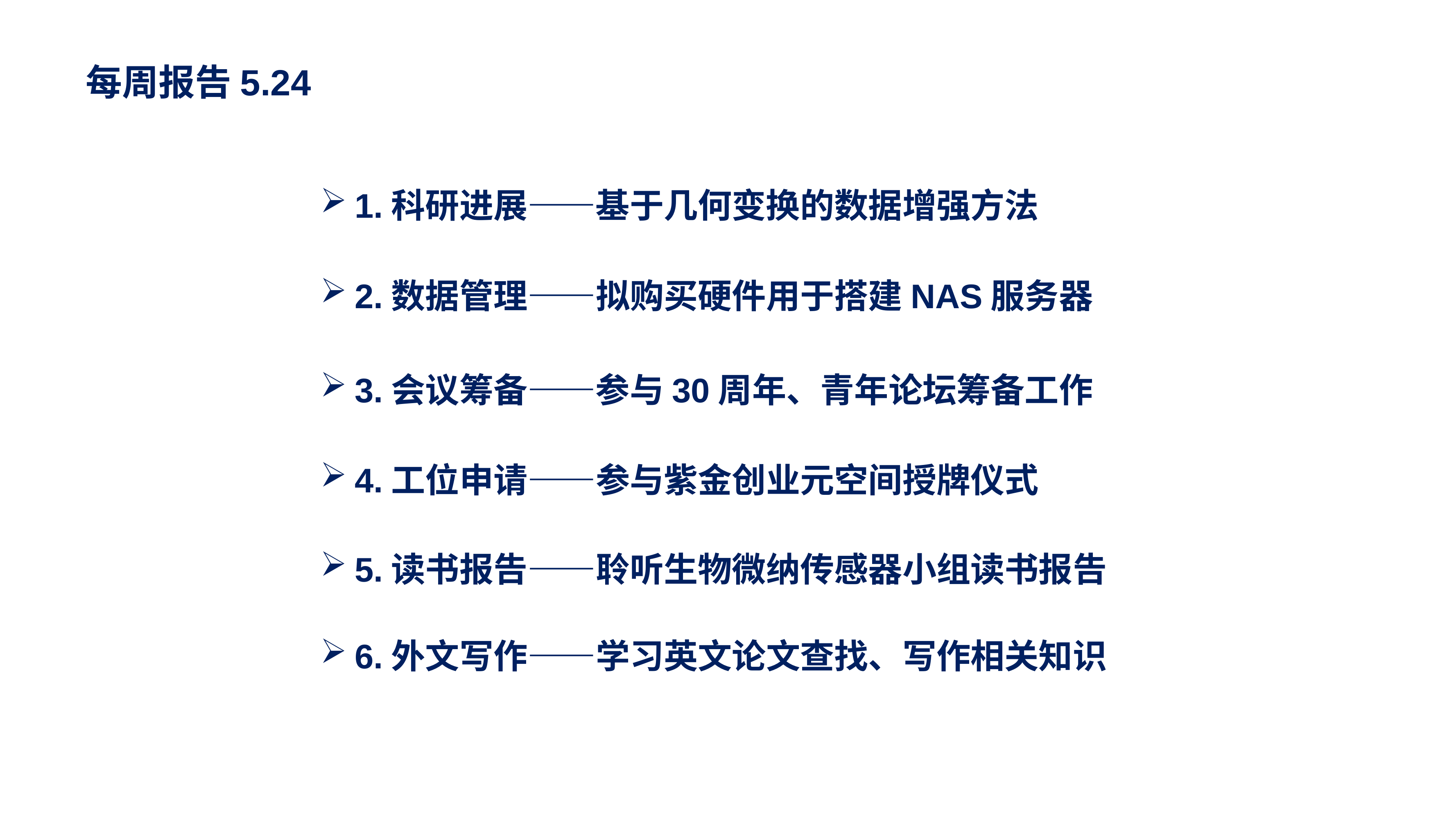

每周报告5.24
1.科研进展——基于几何变换的数据增强方法
2.数据管理——拟购买硬件用于搭建NAS服务器
3.会议筹备——参与30周年、青年论坛筹备工作
4.工位申请——参与紫金创业元空间授牌仪式
5.读书报告——聆听生物微纳传感器小组读书报告
6.外文写作——学习英文论文查找、写作相关知识